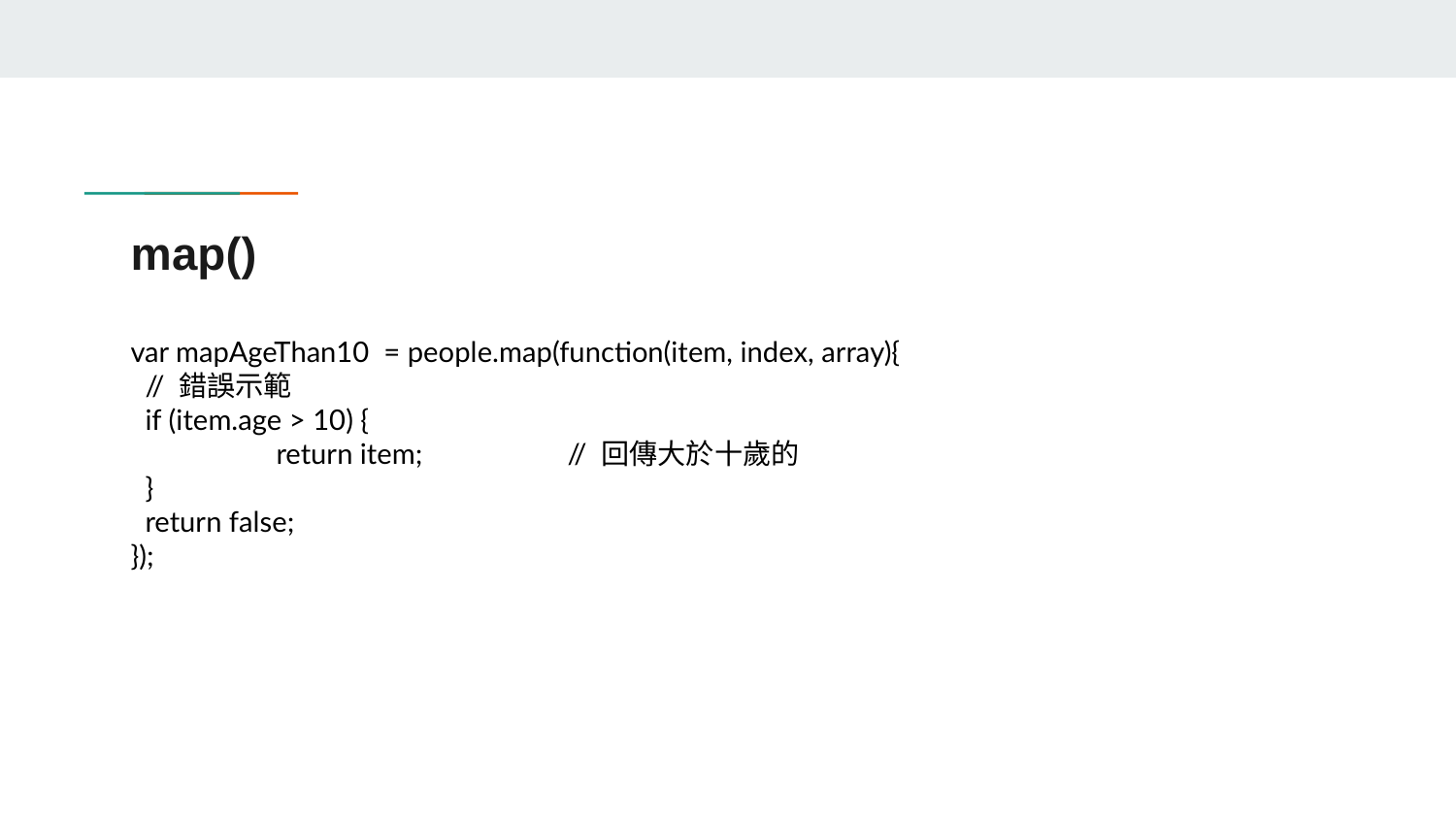

# map()
var mapAgeThan10  = people.map(function(item, index, array){
  // 錯誤示範
  if (item.age > 10) {
	return item;          	// 回傳大於十歲的
  }
  return false;
});